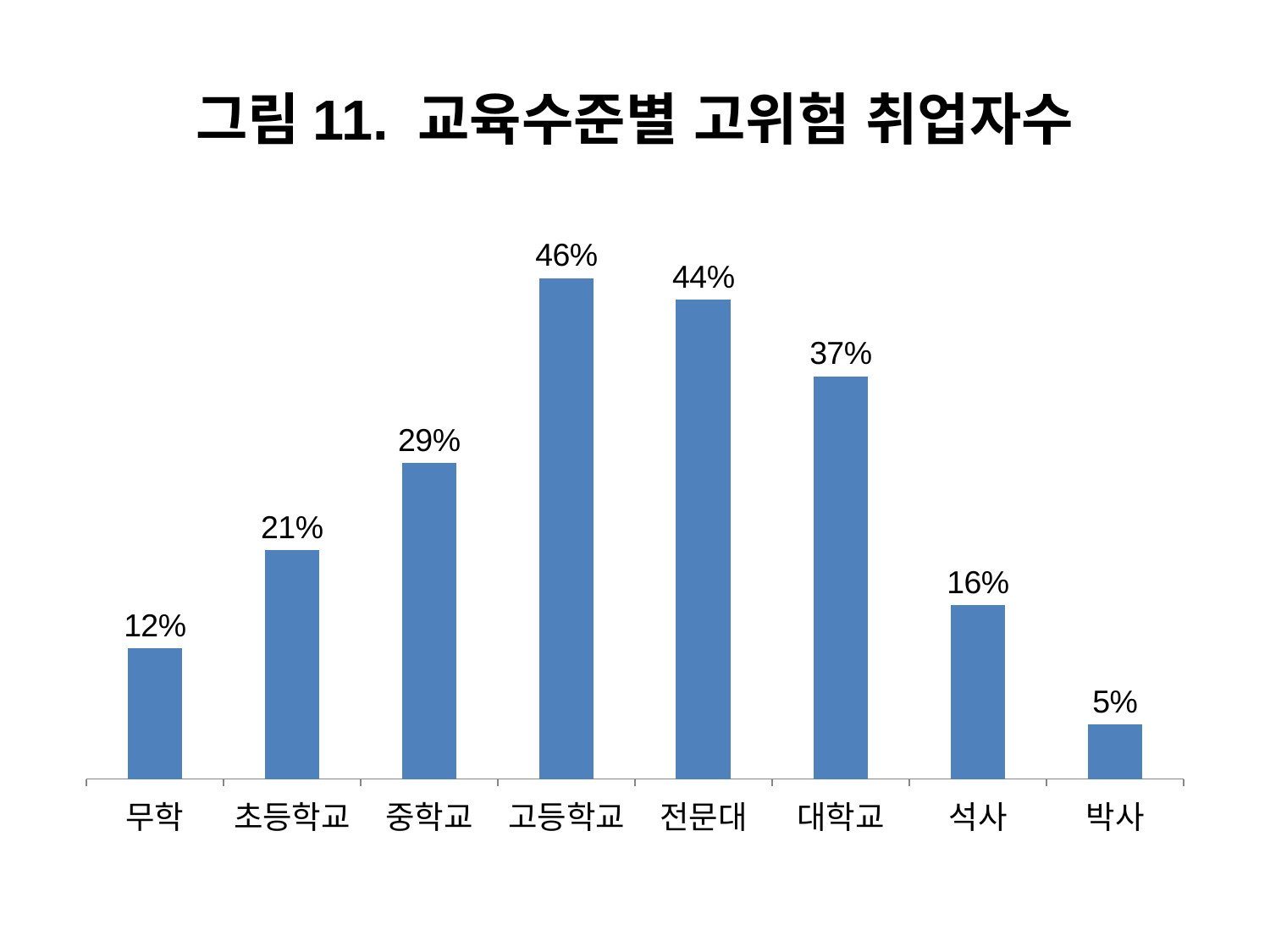

# 그림11. 교육수준별 고위험 취업자수

### Chart

| Category | 열합계 |
|---|---|
| 무학 | 0.12 |
| 초등학교 | 0.21 |
| 중학교 | 0.29 |
| 고등학교 | 0.46 |
| 전문대 | 0.44 |
| 대학교 | 0.37 |
| 석사 | 0.16 |
| 박사 | 0.05 |